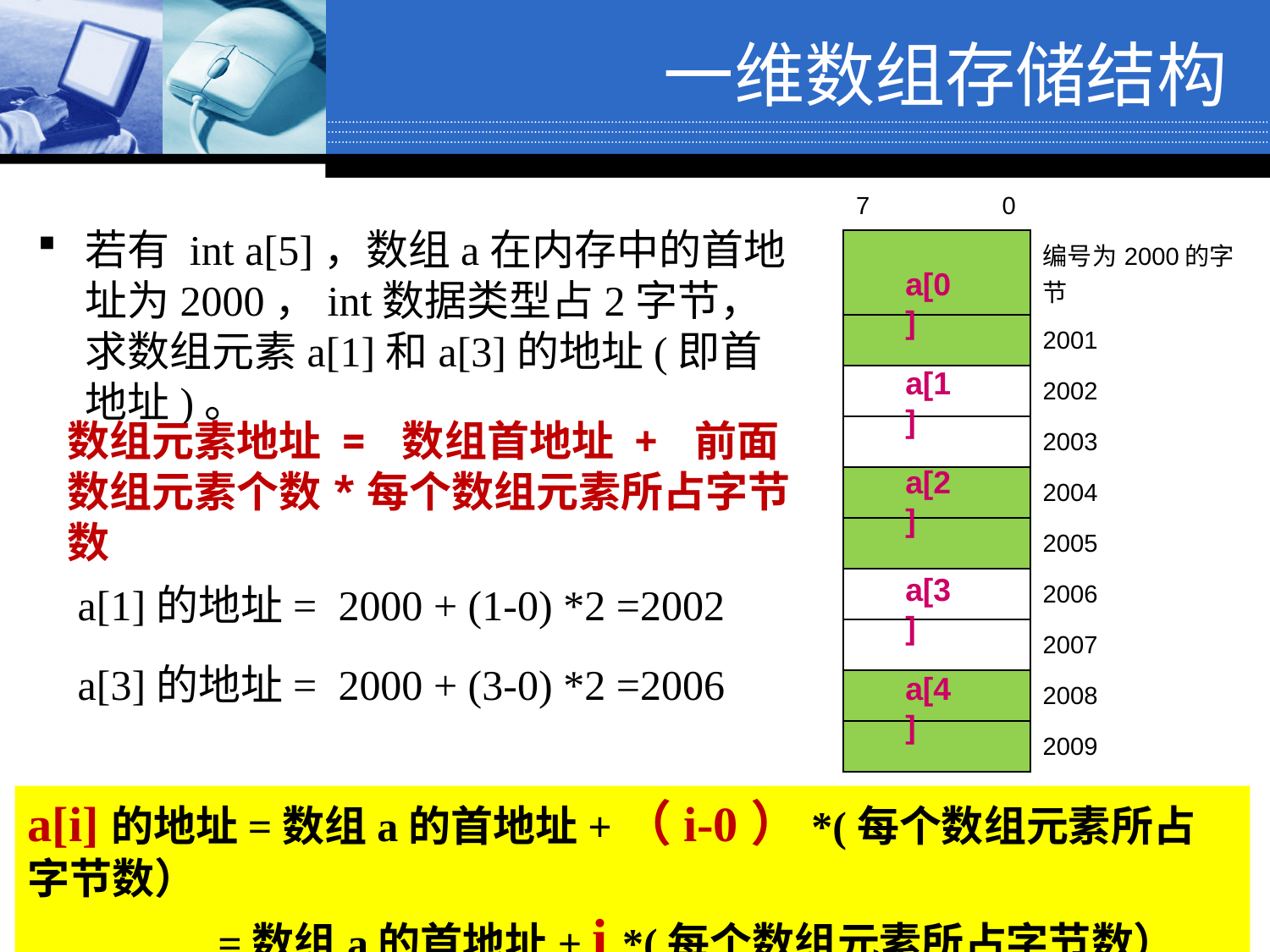

一维数组存储结构
| 7 0 |  |
| --- | --- |
|  | 编号为2000的字节 |
|  | 2001 |
|  | 2002 |
|  | 2003 |
|  | 2004 |
|  | 2005 |
|  | 2006 |
|  | 2007 |
|  | 2008 |
|  | 2009 |
若有 int a[5]，数组a在内存中的首地址为2000，int数据类型占2字节，求数组元素a[1]和a[3]的地址(即首地址)。
a[0]
a[1]
数组元素地址 = 数组首地址 + 前面数组元素个数*每个数组元素所占字节数
a[2]
a[3]
a[1]的地址=  2000 + (1-0) *2 =2002
a[3]的地址=  2000 + (3-0) *2 =2006
a[4]
a[i]的地址=数组a的首地址+（i-0）*(每个数组元素所占字节数）
                  =数组a的首地址+ i *(每个数组元素所占字节数）